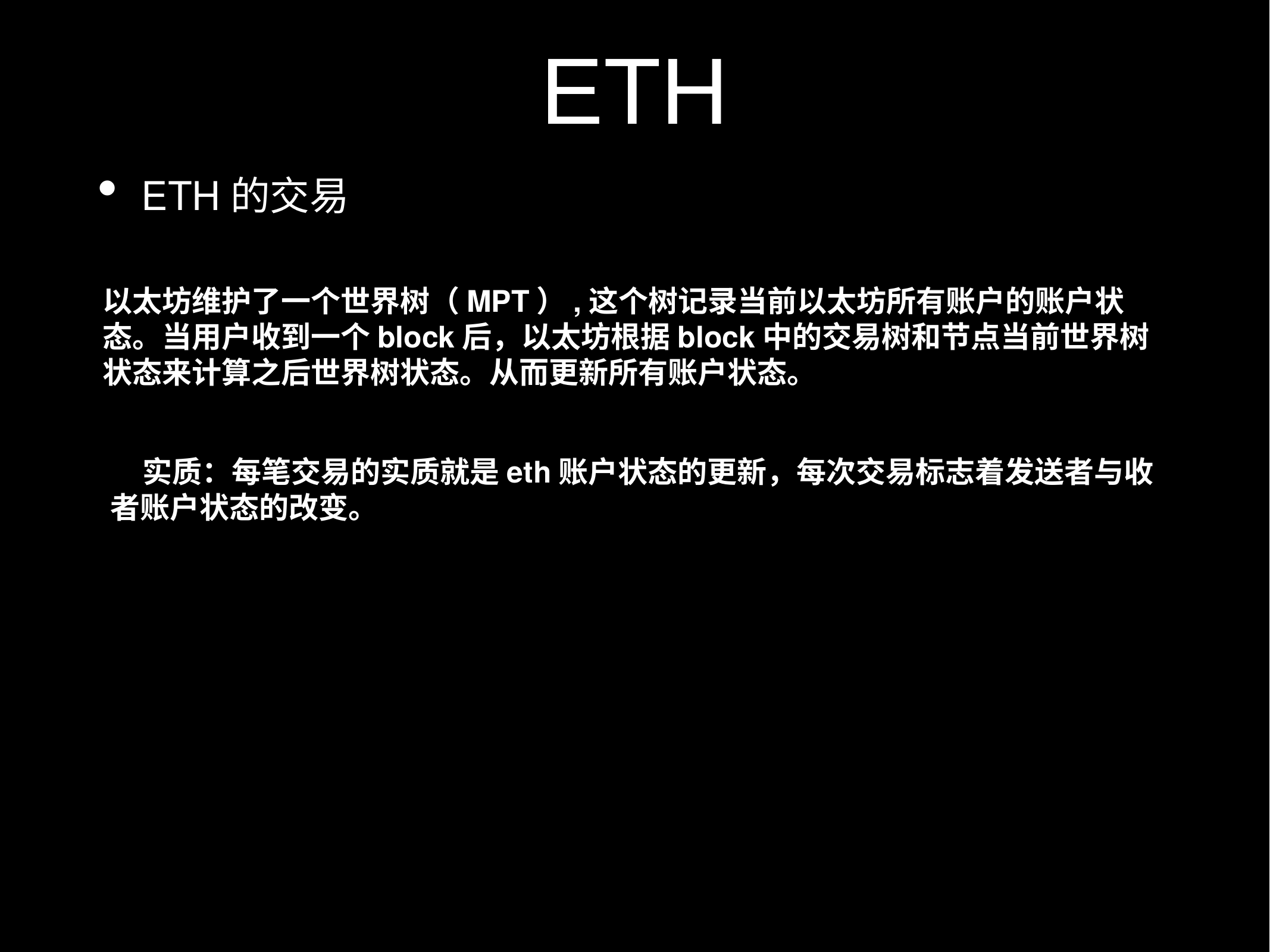

# ETH
ETH的交易
以太坊维护了一个世界树（MPT）,这个树记录当前以太坊所有账户的账户状态。当用户收到一个block后，以太坊根据block中的交易树和节点当前世界树状态来计算之后世界树状态。从而更新所有账户状态。
   实质：每笔交易的实质就是eth账户状态的更新，每次交易标志着发送者与收者账户状态的改变。